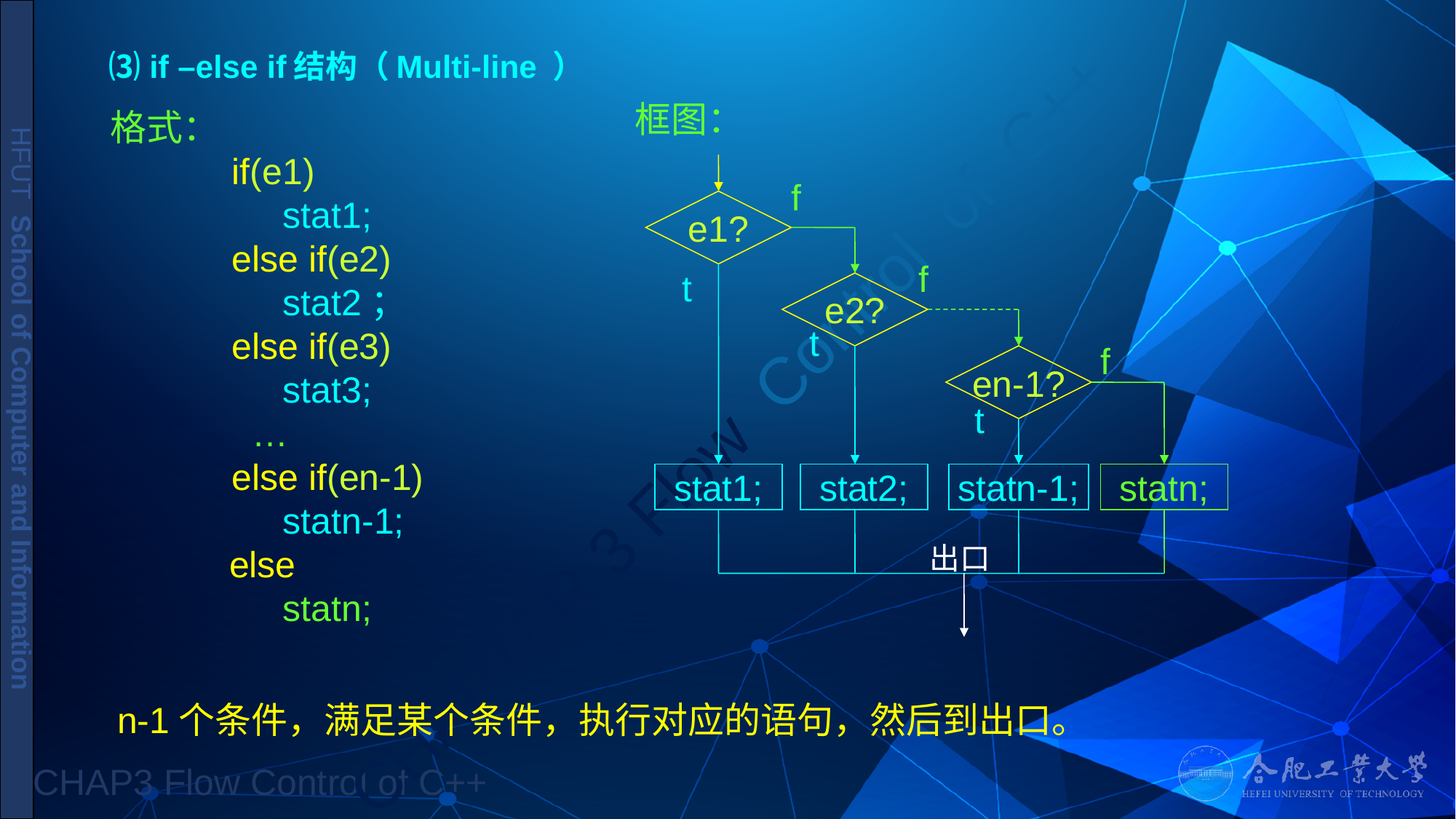

# ⑶ if –else if结构（Multi-line ）
框图：
格式：
            if(e1)
                 stat1;
            else if(e2)
                 stat2；
            else if(e3)
                 stat3;
              …
            else if(en-1)
                 statn-1;
	 else
                 statn;

f
e1?

f
t

e2?

t
f

en-1?

t

stat1;
stat2;
statn-1;
statn;

出口

       n-1个条件，满足某个条件，执行对应的语句，然后到出口。